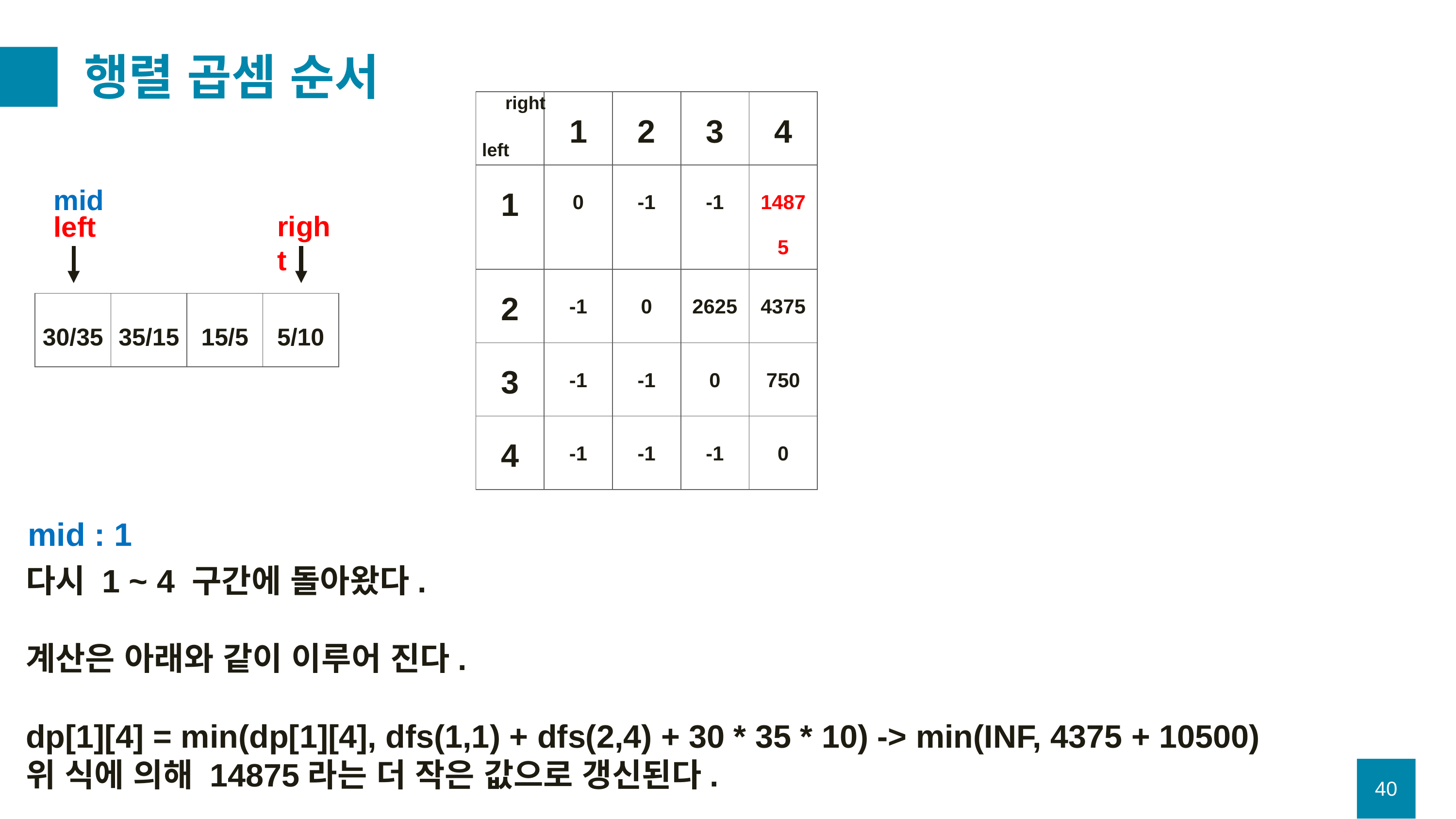

# 행렬 곱셈 순서
right
|  | 1 | 2 | 3 | 4 |
| --- | --- | --- | --- | --- |
| 1 | 0 | -1 | -1 | 14875 |
| 2 | -1 | 0 | 2625 | 4375 |
| 3 | -1 | -1 | 0 | 750 |
| 4 | -1 | -1 | -1 | 0 |
left
mid
right
left
| 30/35 | 35/15 | 15/5 | 5/10 |
| --- | --- | --- | --- |
mid : 1
다시 1 ~ 4 구간에 돌아왔다.

계산은 아래와 같이 이루어 진다.

dp[1][4] = min(dp[1][4], dfs(1,1) + dfs(2,4) + 30 * 35 * 10) -> min(INF, 4375 + 10500)
위 식에 의해 14875라는 더 작은 값으로 갱신된다.
40